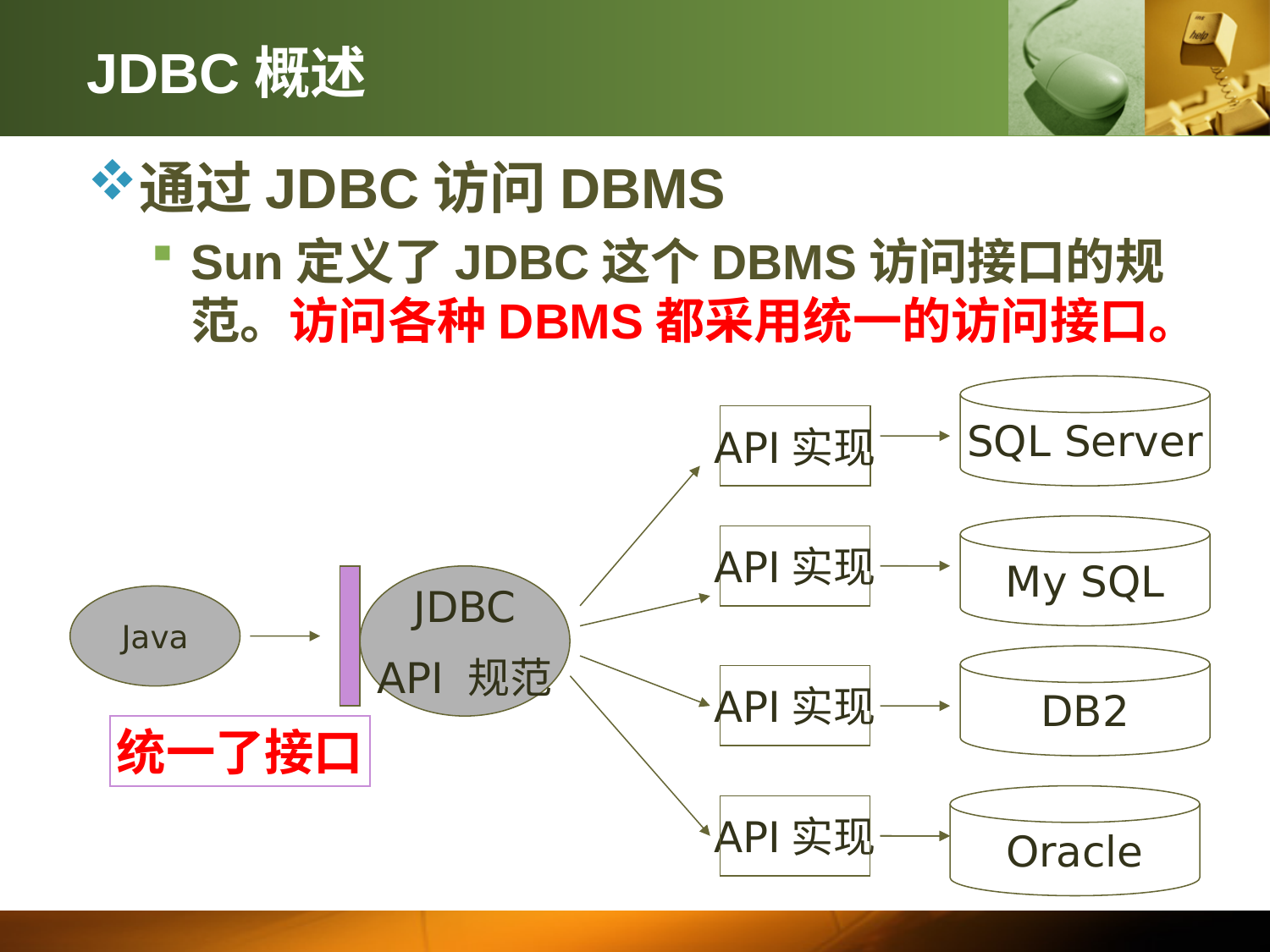

# JDBC概述
通过JDBC访问DBMS
Sun定义了JDBC这个DBMS访问接口的规范。访问各种DBMS都采用统一的访问接口。

SQL Server
API实现

My SQL
API实现

JDBC
API 规范

Java

DB2

API实现

统一了接口
Oracle
API实现